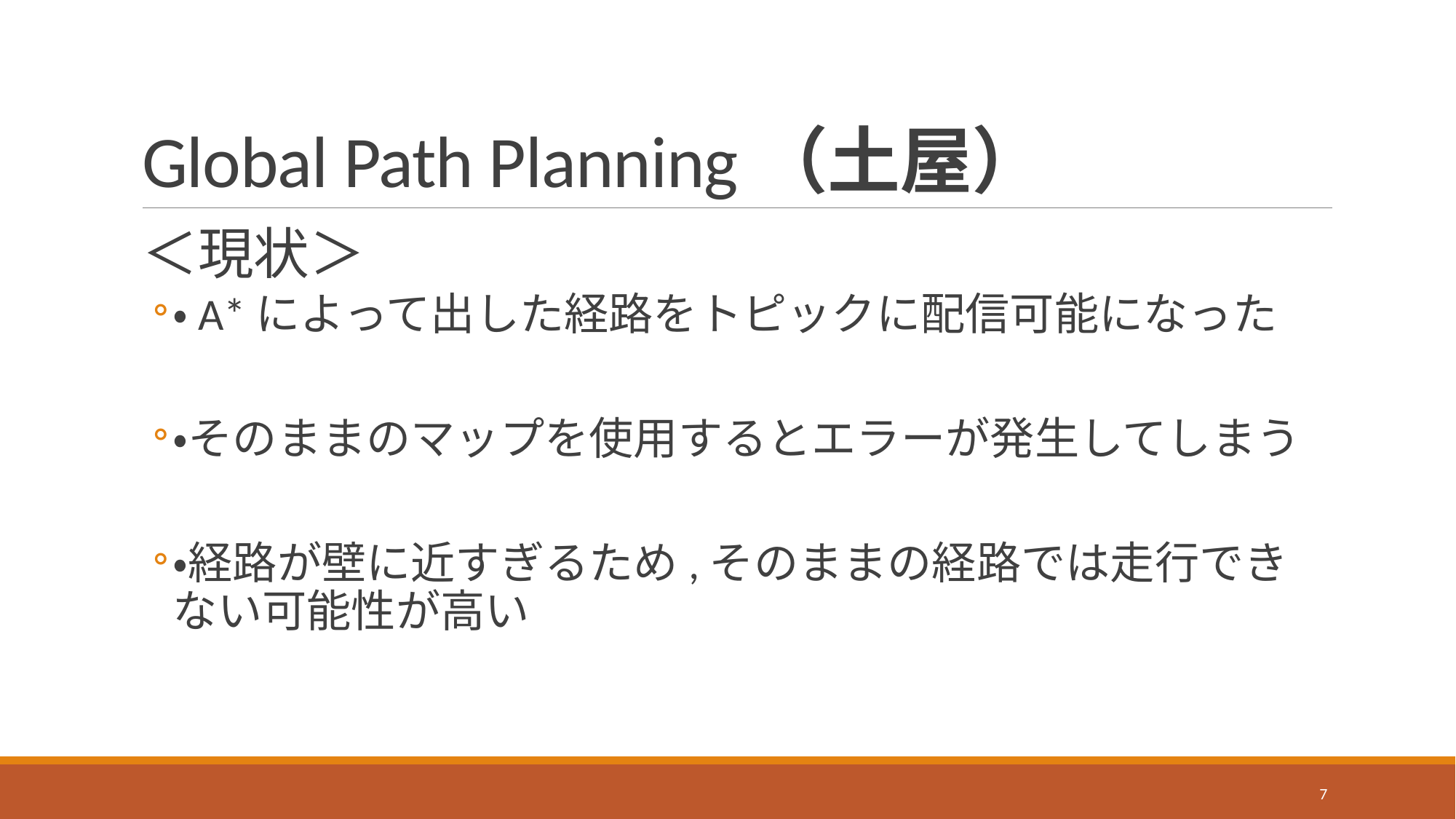

# Global Path Planning（土屋）
＜現状＞
・A*によって出した経路をトピックに配信可能になった

・そのままのマップを使用するとエラーが発生してしまう

・経路が壁に近すぎるため,そのままの経路では走行できない可能性が高い
7